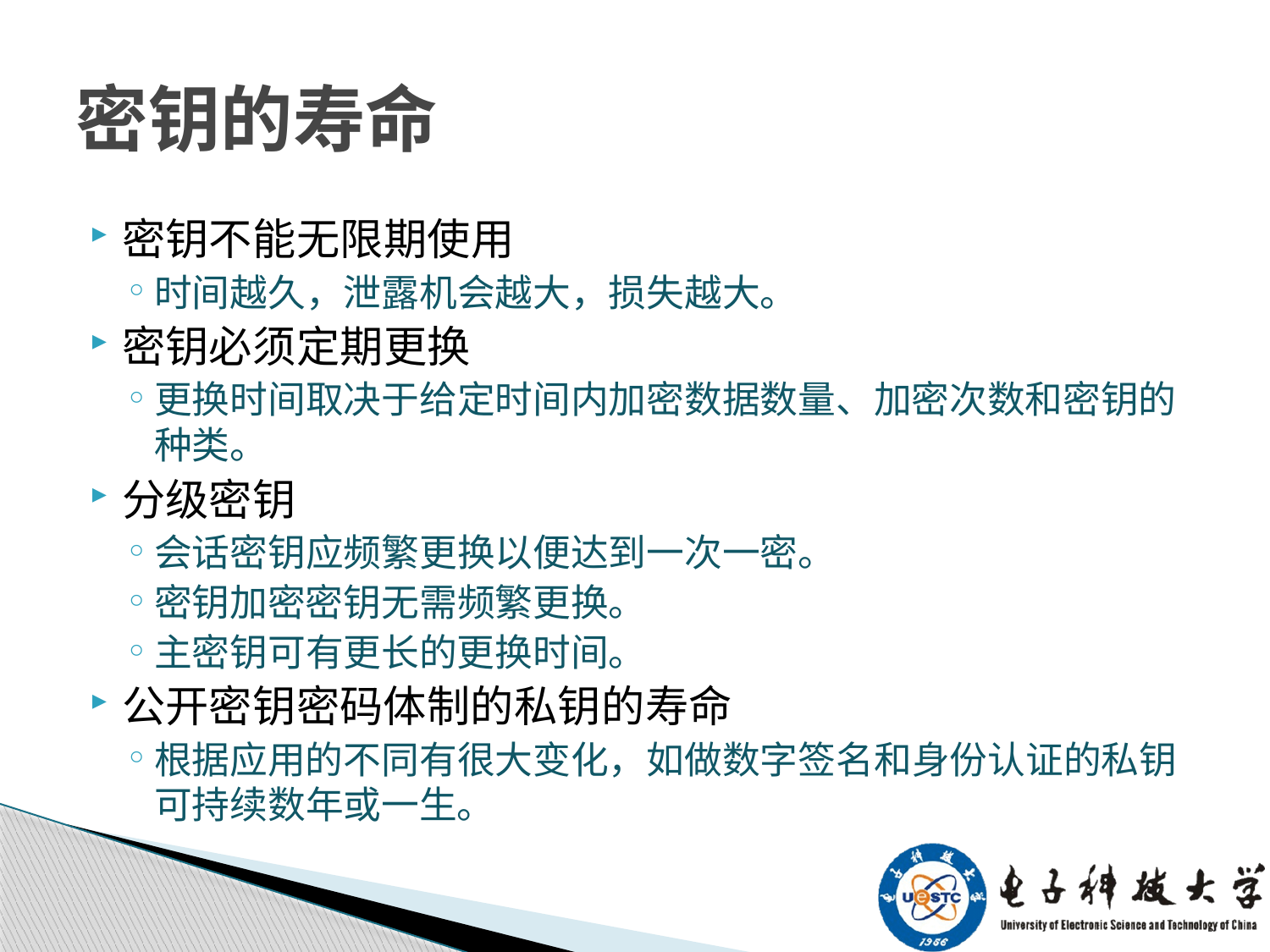

# 密钥的寿命
密钥不能无限期使用
时间越久，泄露机会越大，损失越大。
密钥必须定期更换
更换时间取决于给定时间内加密数据数量、加密次数和密钥的种类。
分级密钥
会话密钥应频繁更换以便达到一次一密。
密钥加密密钥无需频繁更换。
主密钥可有更长的更换时间。
公开密钥密码体制的私钥的寿命
根据应用的不同有很大变化，如做数字签名和身份认证的私钥可持续数年或一生。